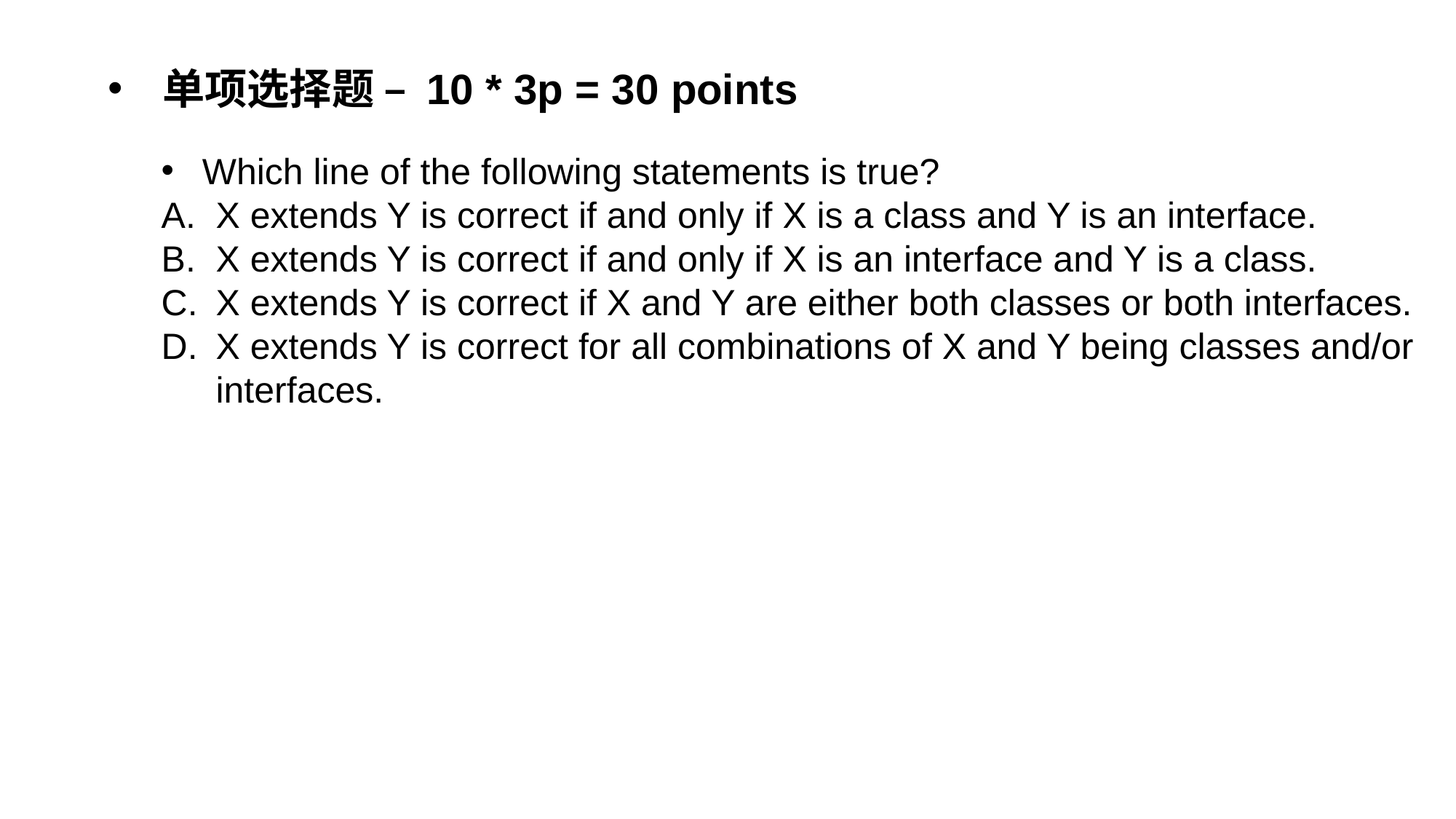

单项选择题 – 10 * 3p = 30 points
Which line of the following statements is true?
X extends Y is correct if and only if X is a class and Y is an interface.
X extends Y is correct if and only if X is an interface and Y is a class.
X extends Y is correct if X and Y are either both classes or both interfaces.
X extends Y is correct for all combinations of X and Y being classes and/or interfaces.